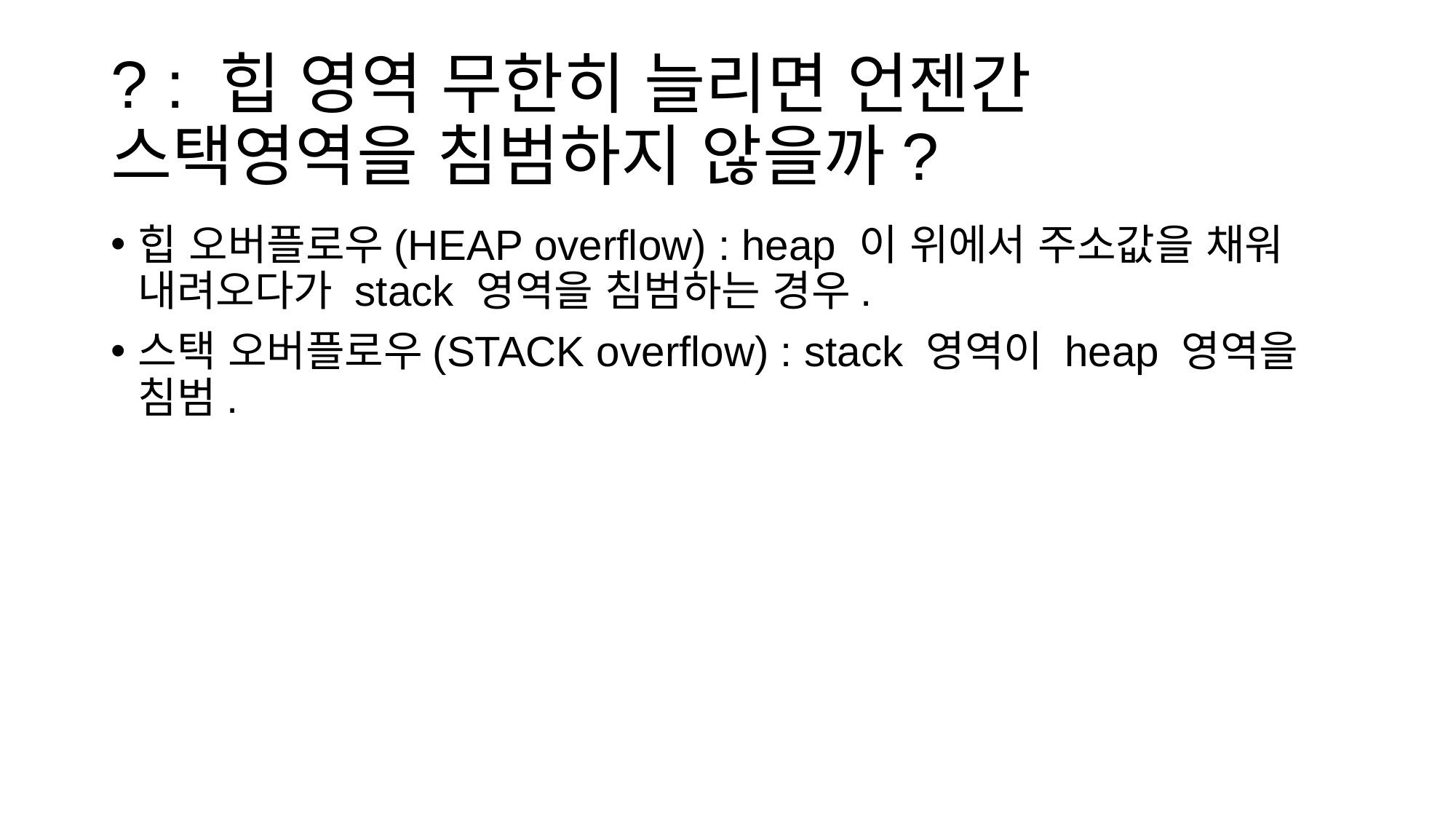

# ? : 힙 영역 무한히 늘리면 언젠간 스택영역을 침범하지 않을까?
힙 오버플로우(HEAP overflow) : heap 이 위에서 주소값을 채워 내려오다가 stack 영역을 침범하는 경우.
스택 오버플로우(STACK overflow) : stack 영역이 heap 영역을 침범.